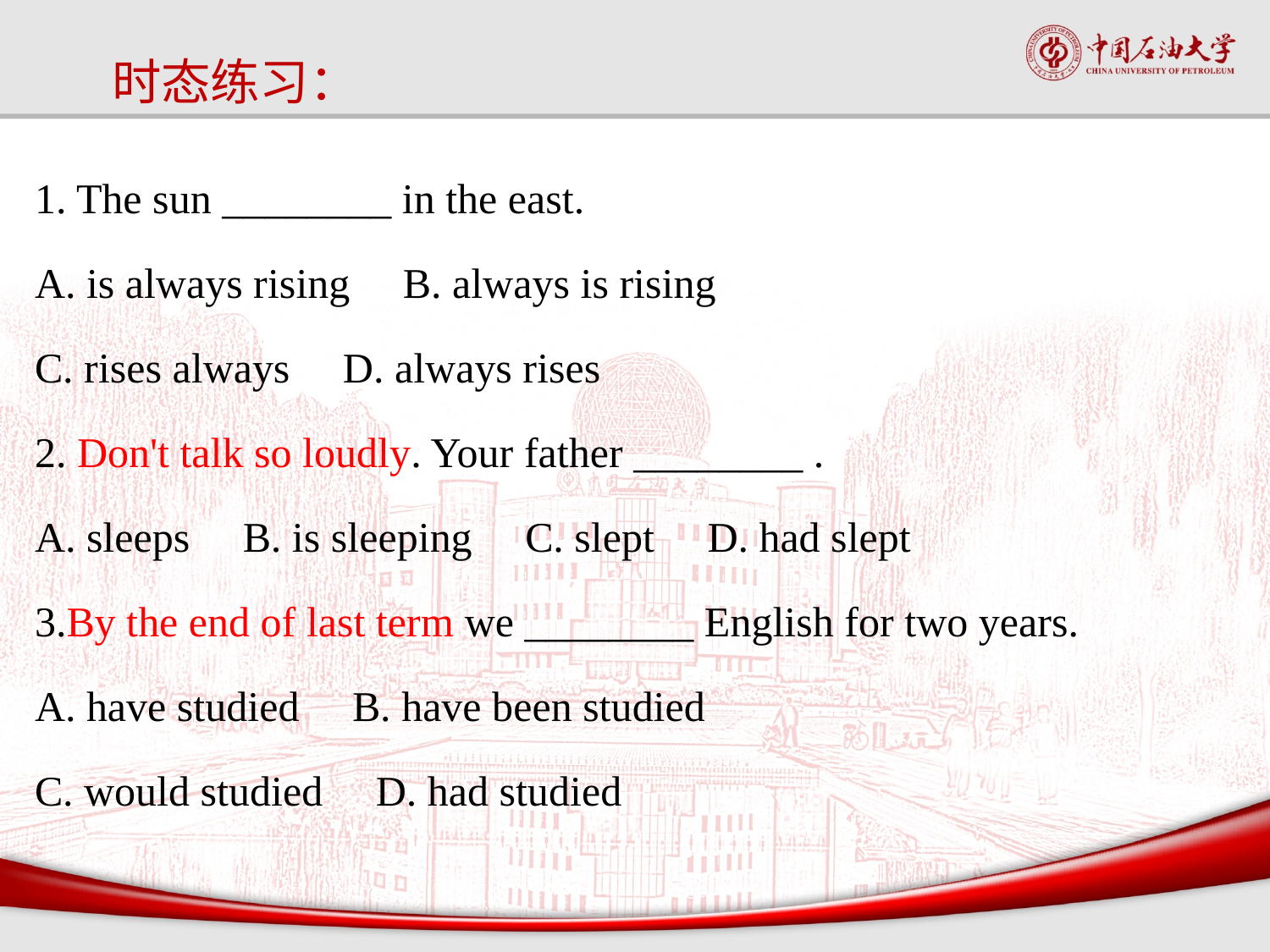

# 时态练习：
1. The sun ________ in the east.
A. is always rising     B. always is rising
C. rises always     D. always rises
2. Don't talk so loudly. Your father ________ .
A. sleeps     B. is sleeping     C. slept     D. had slept
3.By the end of last term we ________ English for two years.
A. have studied     B. have been studied
C. would studied     D. had studied